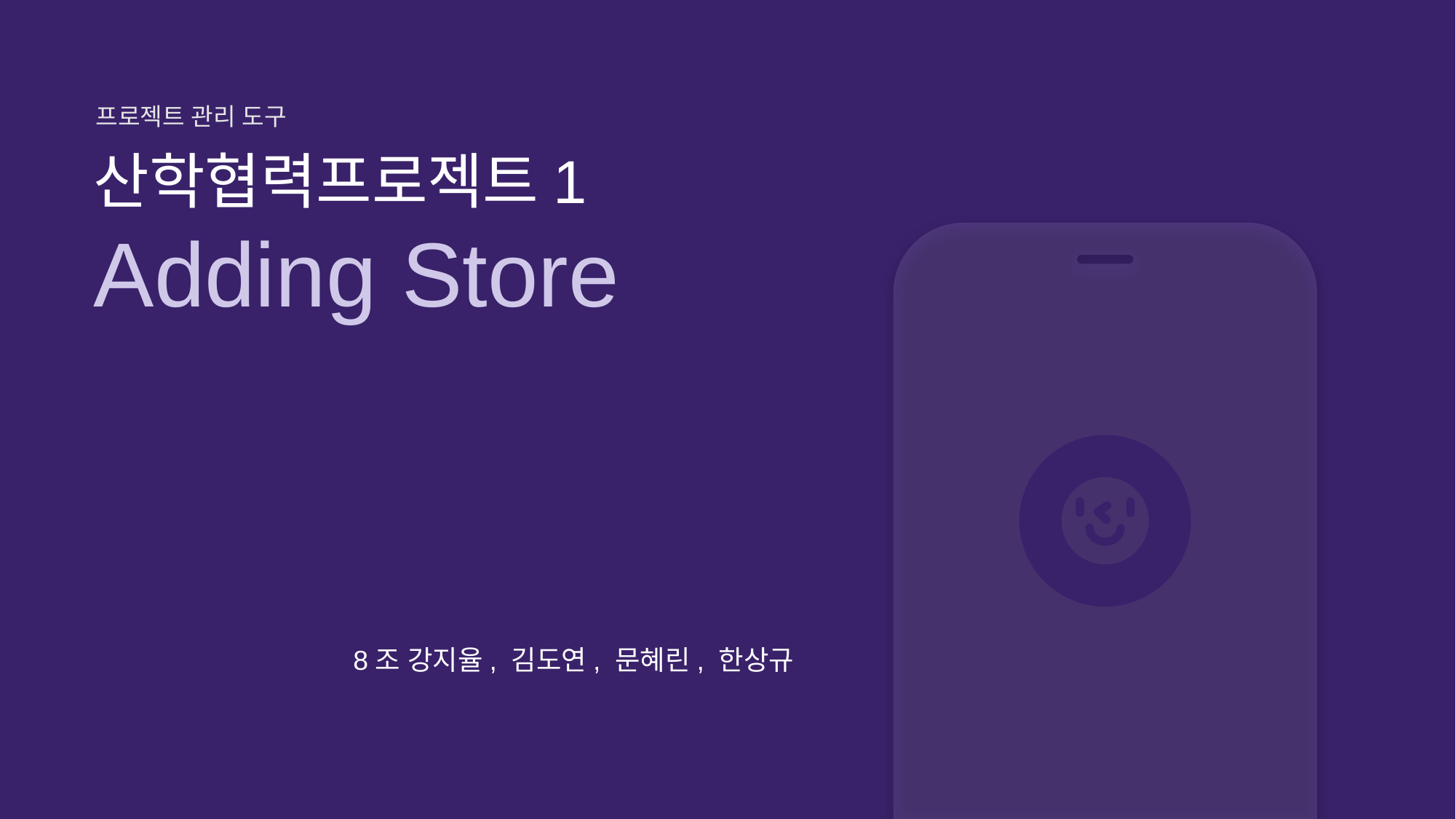

프로젝트 관리 도구
산학협력프로젝트1
Adding Store

8조 강지율, 김도연, 문혜린, 한상규